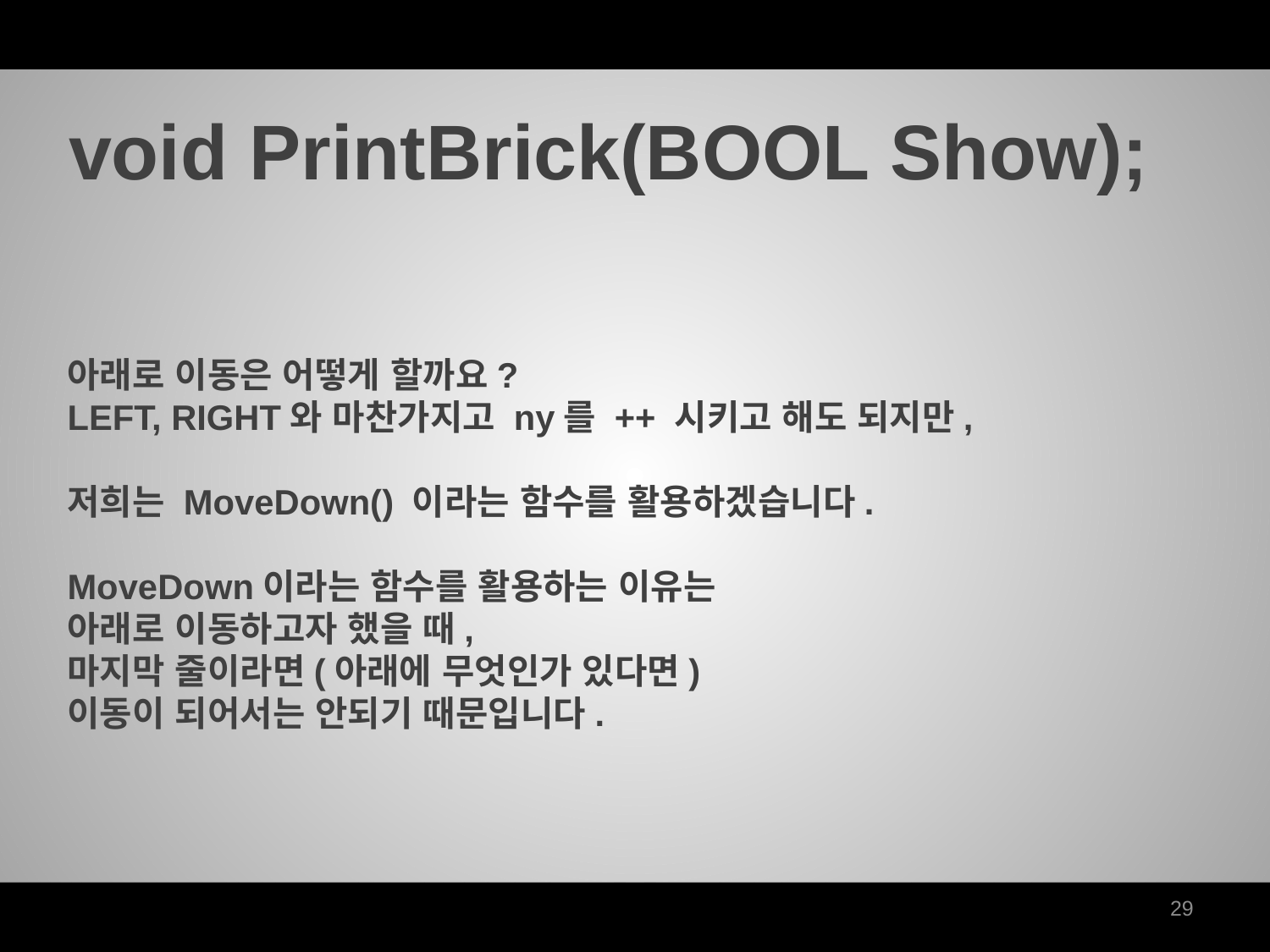

void PrintBrick(BOOL Show);
아래로 이동은 어떻게 할까요?
LEFT, RIGHT와 마찬가지고 ny를 ++ 시키고 해도 되지만,

저희는 MoveDown() 이라는 함수를 활용하겠습니다.

MoveDown이라는 함수를 활용하는 이유는
아래로 이동하고자 했을 때,
마지막 줄이라면(아래에 무엇인가 있다면)
이동이 되어서는 안되기 때문입니다.
29